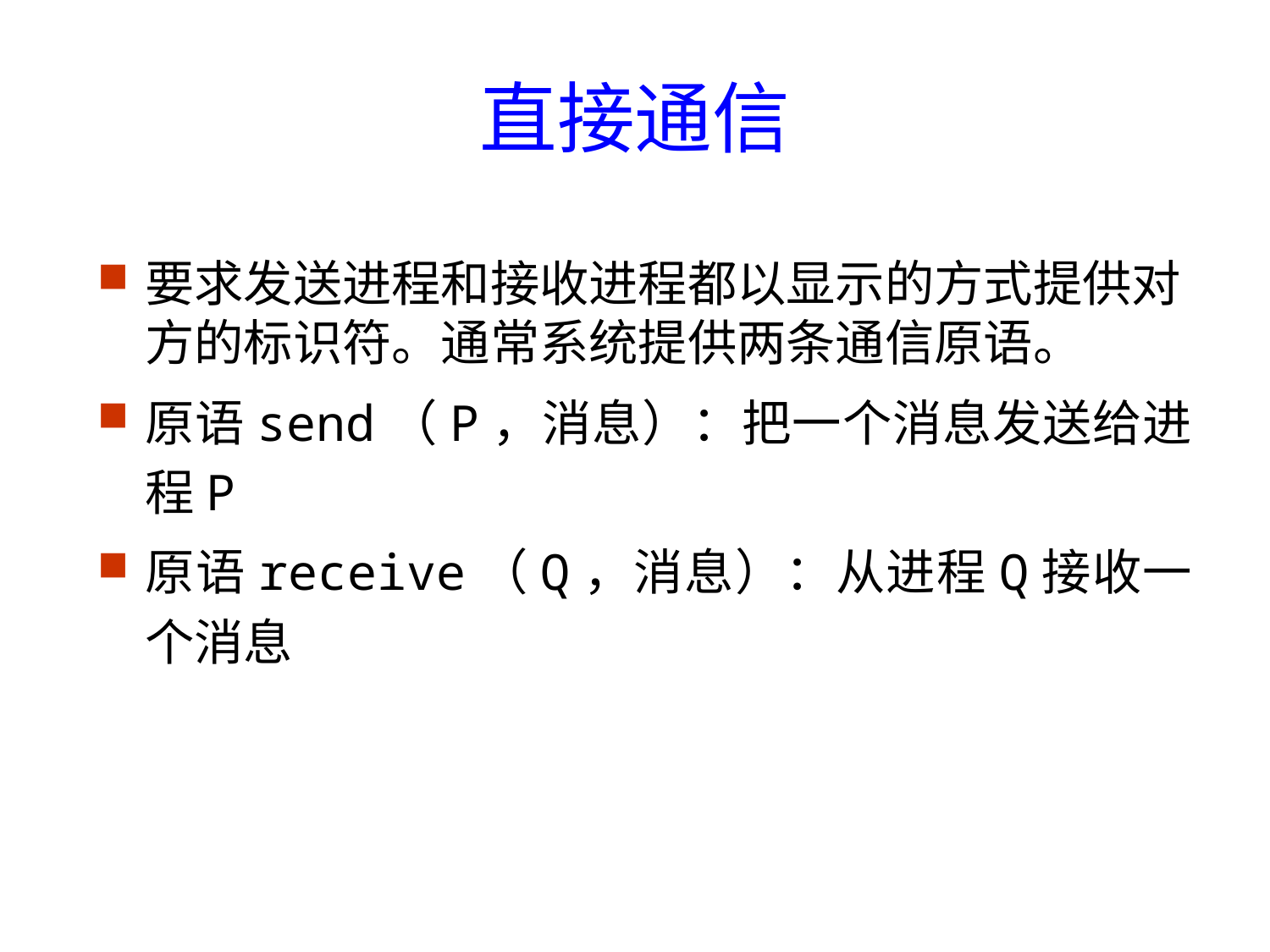

# 直接通信
要求发送进程和接收进程都以显示的方式提供对方的标识符。通常系统提供两条通信原语。
原语send（P，消息）：把一个消息发送给进程P
原语receive（Q，消息）：从进程Q接收一个消息